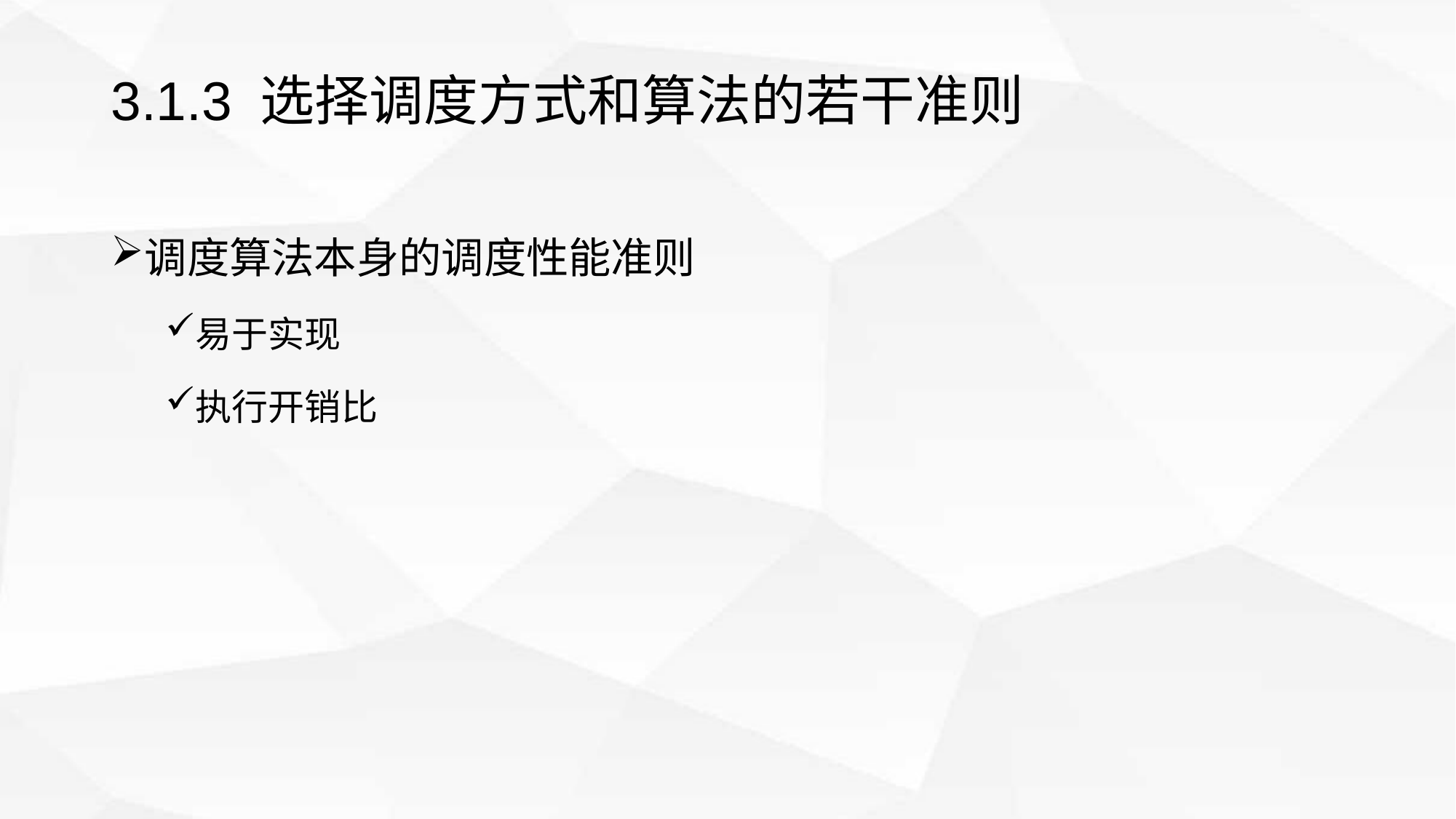

# 3.1.3 选择调度方式和算法的若干准则
调度算法本身的调度性能准则
易于实现
执行开销比